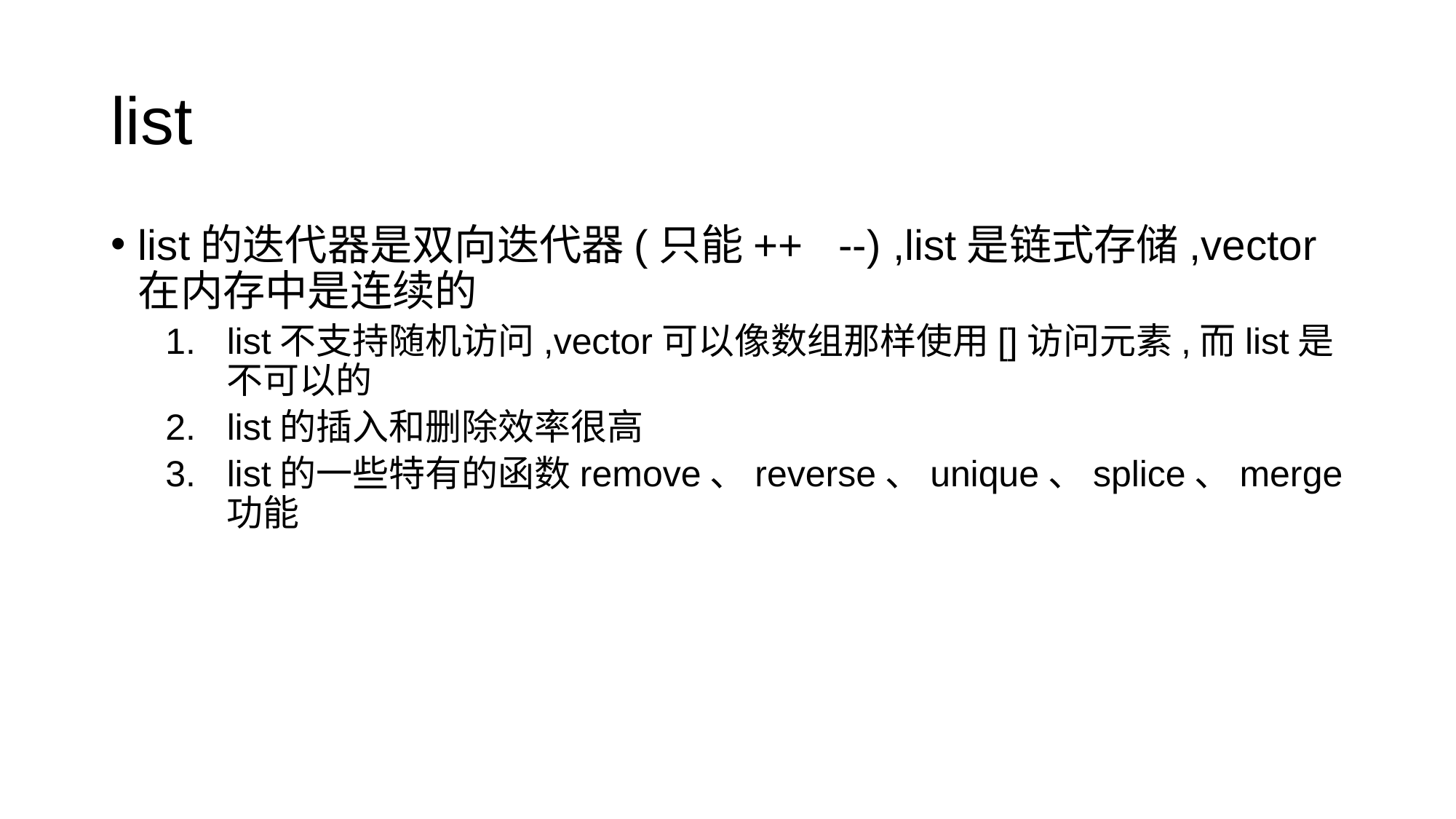

# list
list的迭代器是双向迭代器(只能++   --) ,list是链式存储,vector在内存中是连续的
list不支持随机访问,vector可以像数组那样使用[]访问元素,而list是不可以的
list的插入和删除效率很高
list的一些特有的函数remove、reverse、unique、splice、merge功能